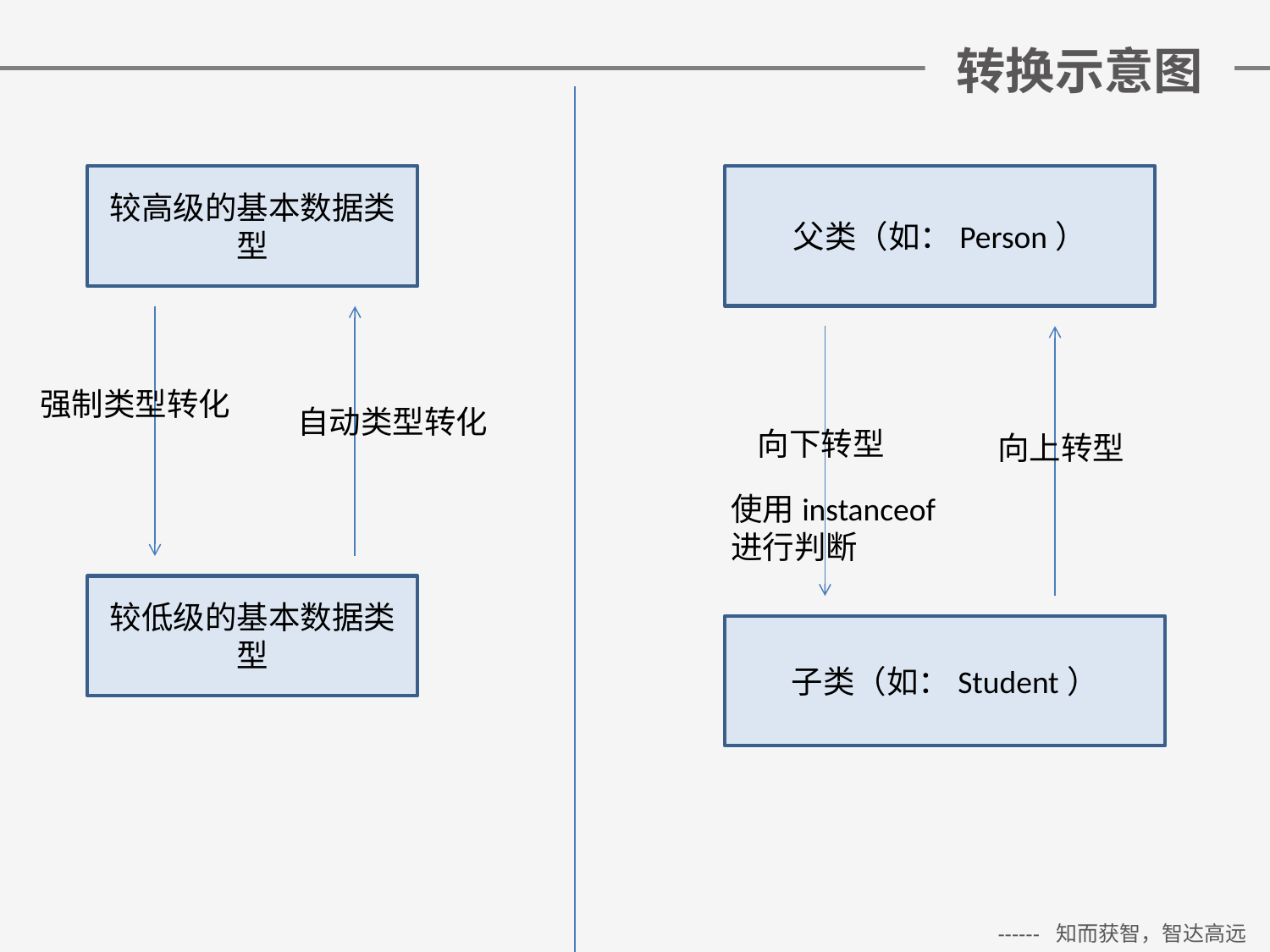

# 转换示意图
较高级的基本数据类型
父类（如：Person）
强制类型转化
自动类型转化
向下转型
向上转型
使用instanceof进行判断
较低级的基本数据类型
子类（如：Student）